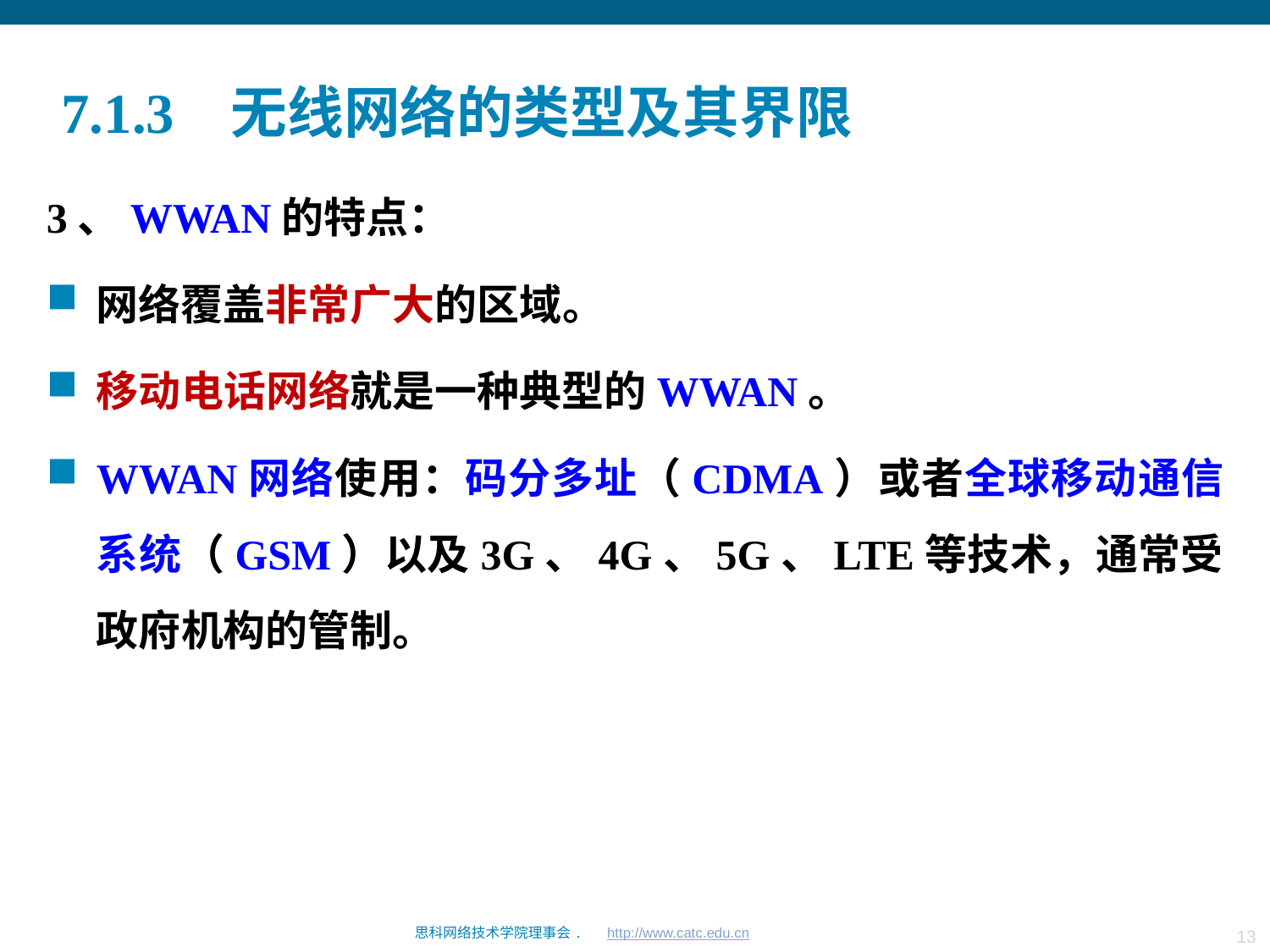

# 7.1.3   无线网络的类型及其界限
3、WWAN的特点：
网络覆盖非常广大的区域。
移动电话网络就是一种典型的WWAN。
WWAN网络使用：码分多址（CDMA）或者全球移动通信系统（GSM）以及3G、4G、5G、LTE等技术，通常受政府机构的管制。